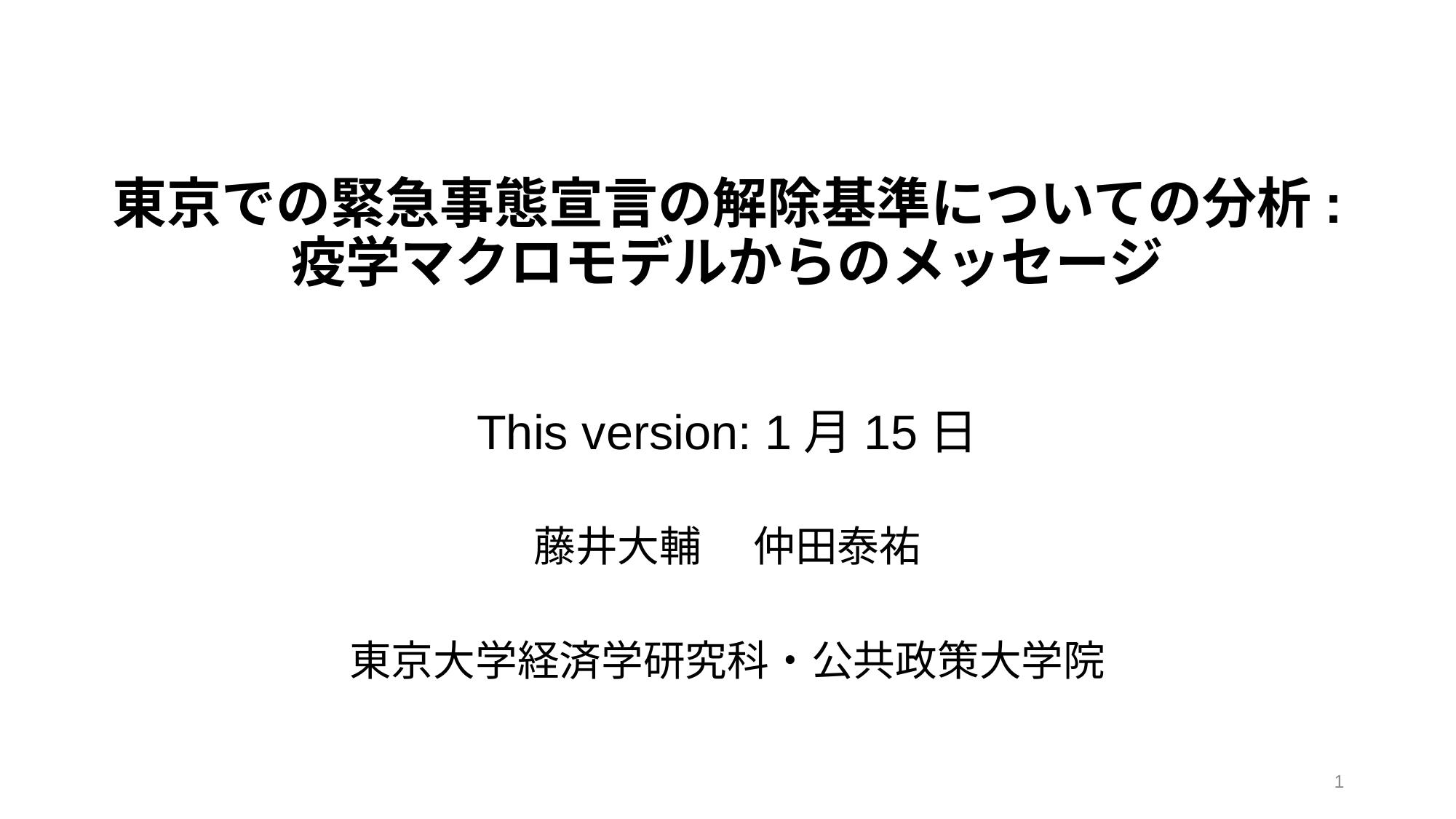

# 東京での緊急事態宣言の解除基準についての分析: 疫学マクロモデルからのメッセージ
This version: 1月15日
藤井大輔 　仲田泰祐

東京大学経済学研究科・公共政策大学院
1